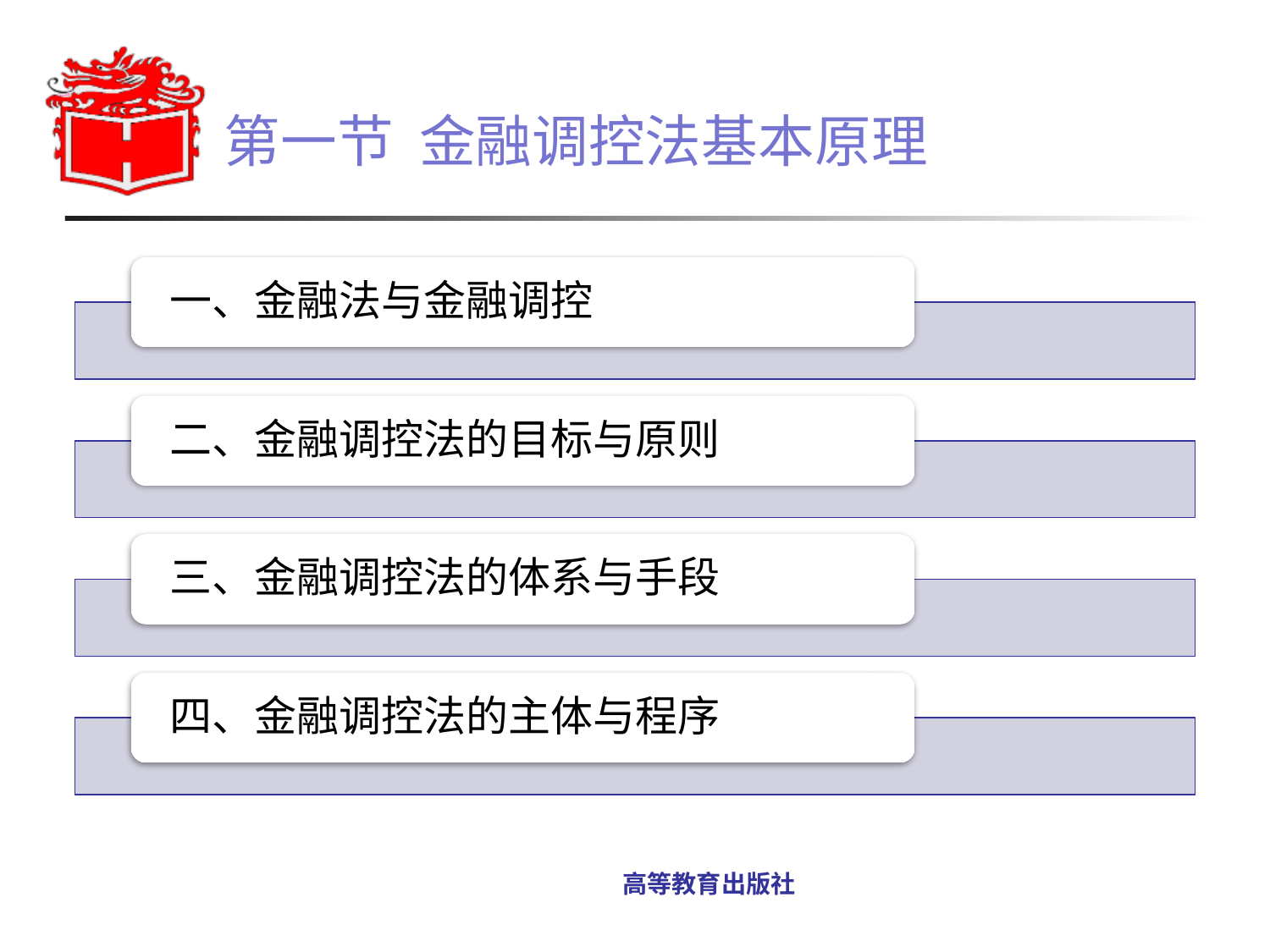

# 第一节  金融调控法基本原理
一、金融法与金融调控
二、金融调控法的目标与原则
三、金融调控法的体系与手段
四、金融调控法的主体与程序

高等教育出版社